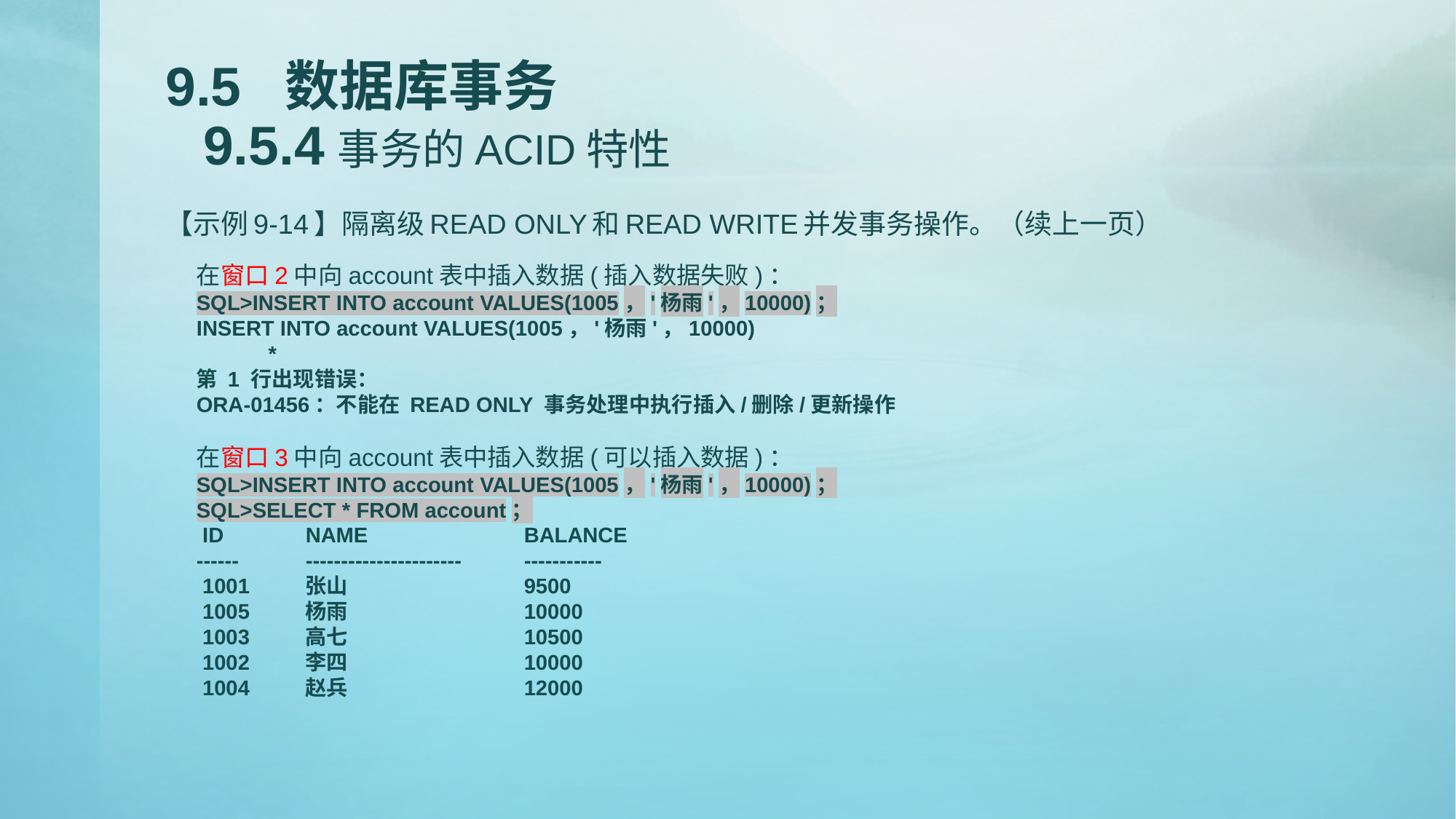

# 9.5  数据库事务 9.5.4事务的ACID特性
【示例9-14】隔离级READ ONLY和READ WRITE并发事务操作。（续上一页）
在窗口2中向account表中插入数据(插入数据失败)：
SQL>INSERT INTO account VALUES(1005，'杨雨'，10000)；
INSERT INTO account VALUES(1005，'杨雨'，10000)
            *
第 1 行出现错误：
ORA-01456：不能在 READ ONLY 事务处理中执行插入/删除/更新操作

在窗口3中向account表中插入数据(可以插入数据)：
SQL>INSERT INTO account VALUES(1005，'杨雨'，10000)；
SQL>SELECT * FROM account；
 ID	NAME		BALANCE
------	----------------------	-----------
 1001	张山		9500
 1005	杨雨		10000
 1003	高七		10500
 1002	李四		10000
 1004	赵兵		12000